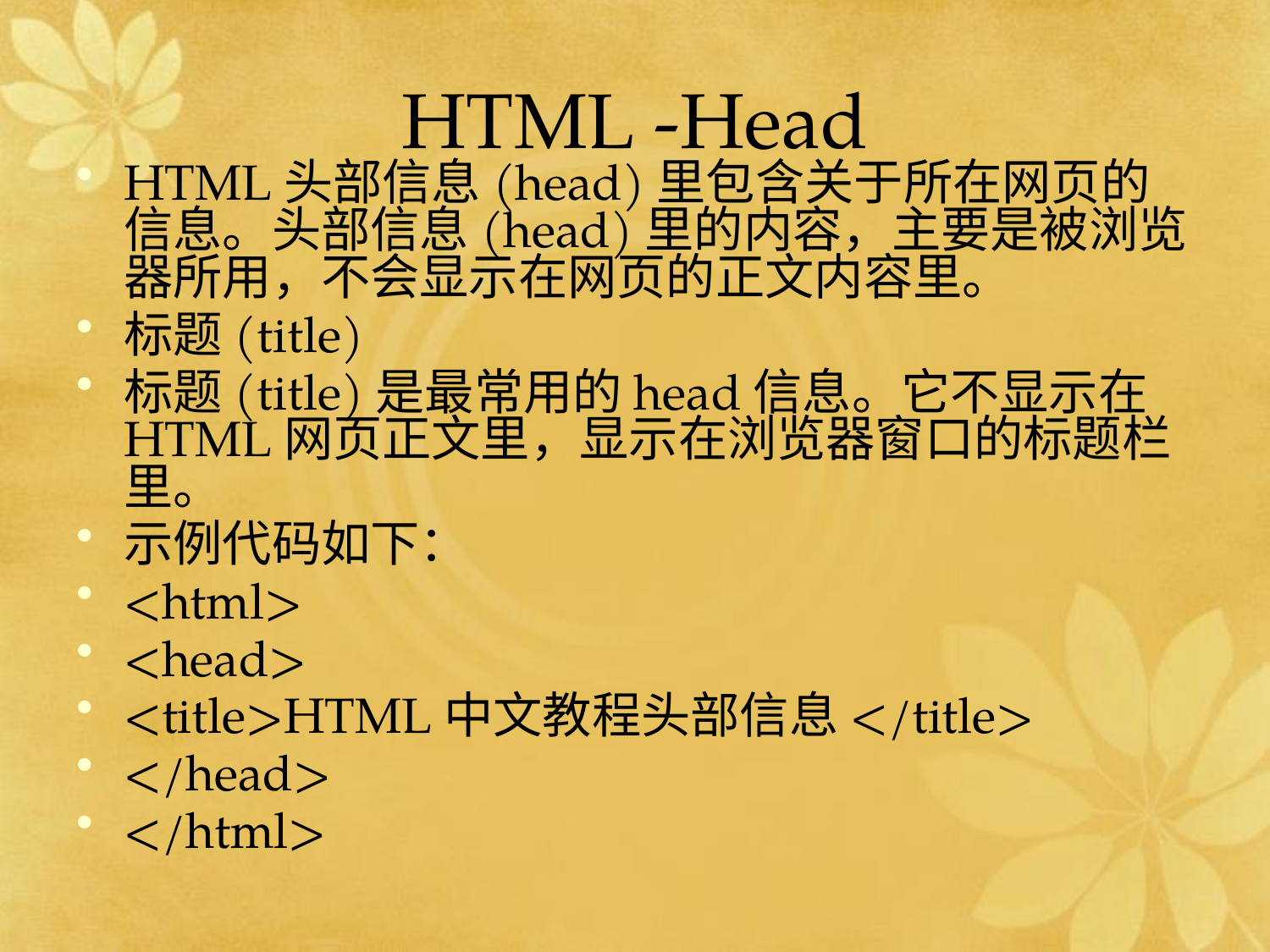

# HTML -Head
HTML头部信息(head)里包含关于所在网页的信息。头部信息(head)里的内容，主要是被浏览器所用，不会显示在网页的正文内容里。
标题(title)
标题(title)是最常用的head信息。它不显示在HTML网页正文里，显示在浏览器窗口的标题栏里。
示例代码如下：
<html>
<head>
<title>HTML中文教程头部信息</title>
</head>
</html>